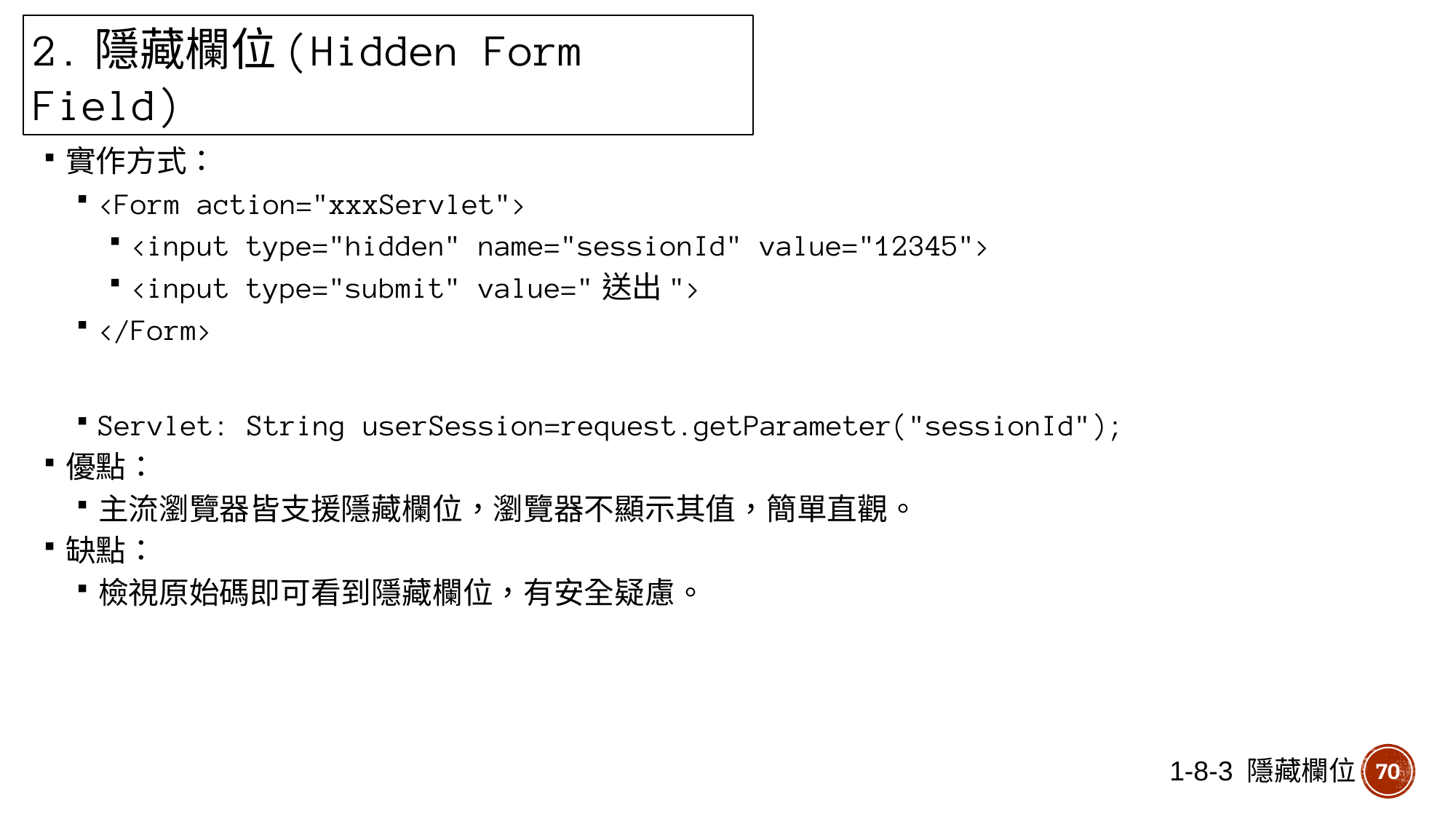

2.隱藏欄位(Hidden Form Field)
使用HTML內的Hidden屬性
實作方式：
<Form action="xxxServlet">
<input type="hidden" name="sessionId" value="12345">
<input type="submit" value="送出">
</Form>

Servlet: String userSession=request.getParameter("sessionId");
優點：
主流瀏覽器皆支援隱藏欄位，瀏覽器不顯示其值，簡單直觀。
缺點：
檢視原始碼即可看到隱藏欄位，有安全疑慮。

1-8-3 隱藏欄位
70